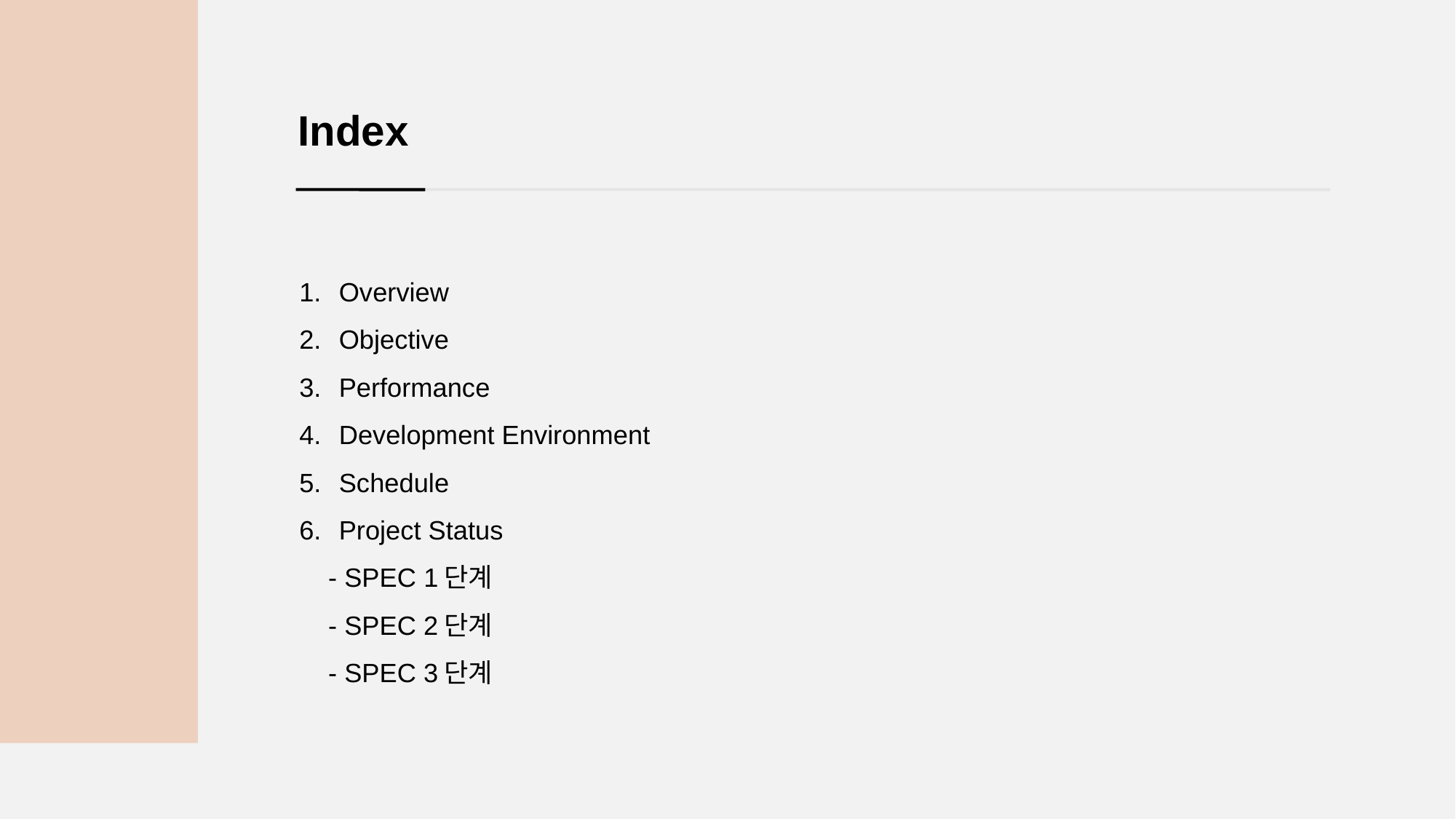

Index

Overview
Objective
Performance
Development Environment
Schedule
Project Status
    - SPEC 1단계
    - SPEC 2단계
    - SPEC 3단계